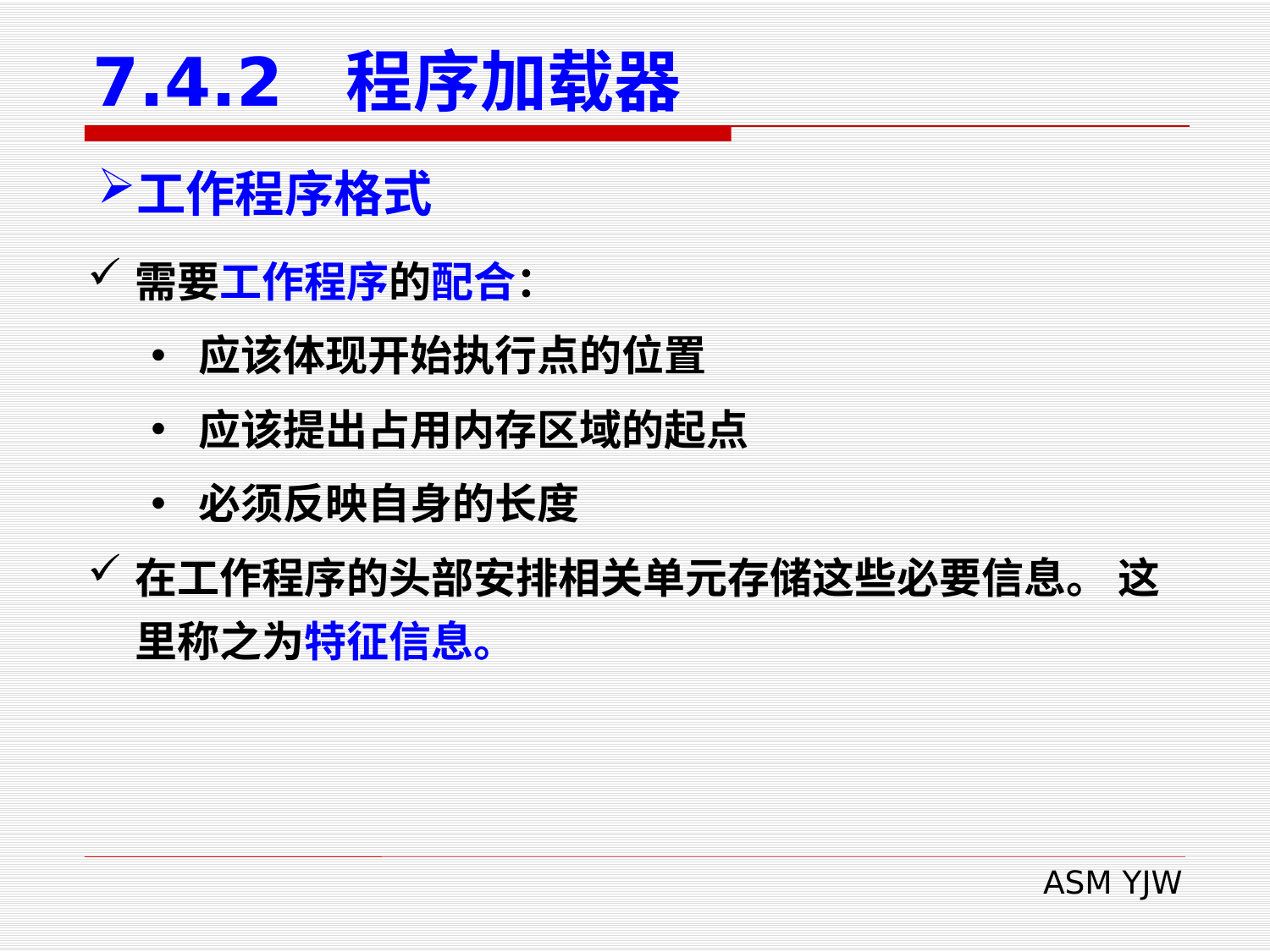

# 7.4.2  程序加载器
工作程序格式
需要工作程序的配合：
应该体现开始执行点的位置
应该提出占用内存区域的起点
必须反映自身的长度
在工作程序的头部安排相关单元存储这些必要信息。 这里称之为特征信息。